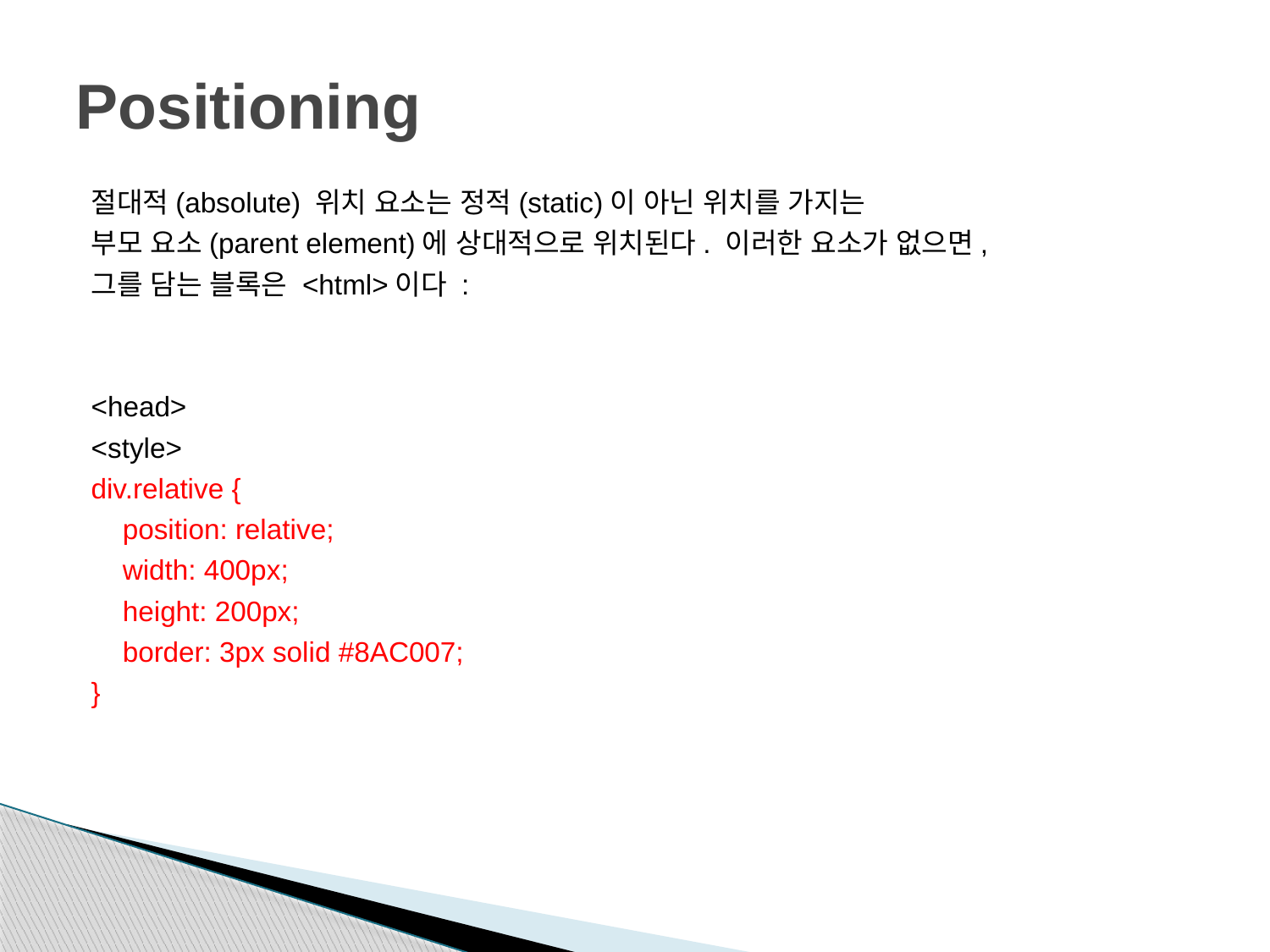

# Positioning
절대적(absolute) 위치 요소는 정적(static)이 아닌 위치를 가지는
부모 요소(parent element)에 상대적으로 위치된다. 이러한 요소가 없으면,
그를 담는 블록은 <html>이다 :

<head>
<style>
div.relative {
    position: relative;
    width: 400px;
    height: 200px;
    border: 3px solid #8AC007;
}